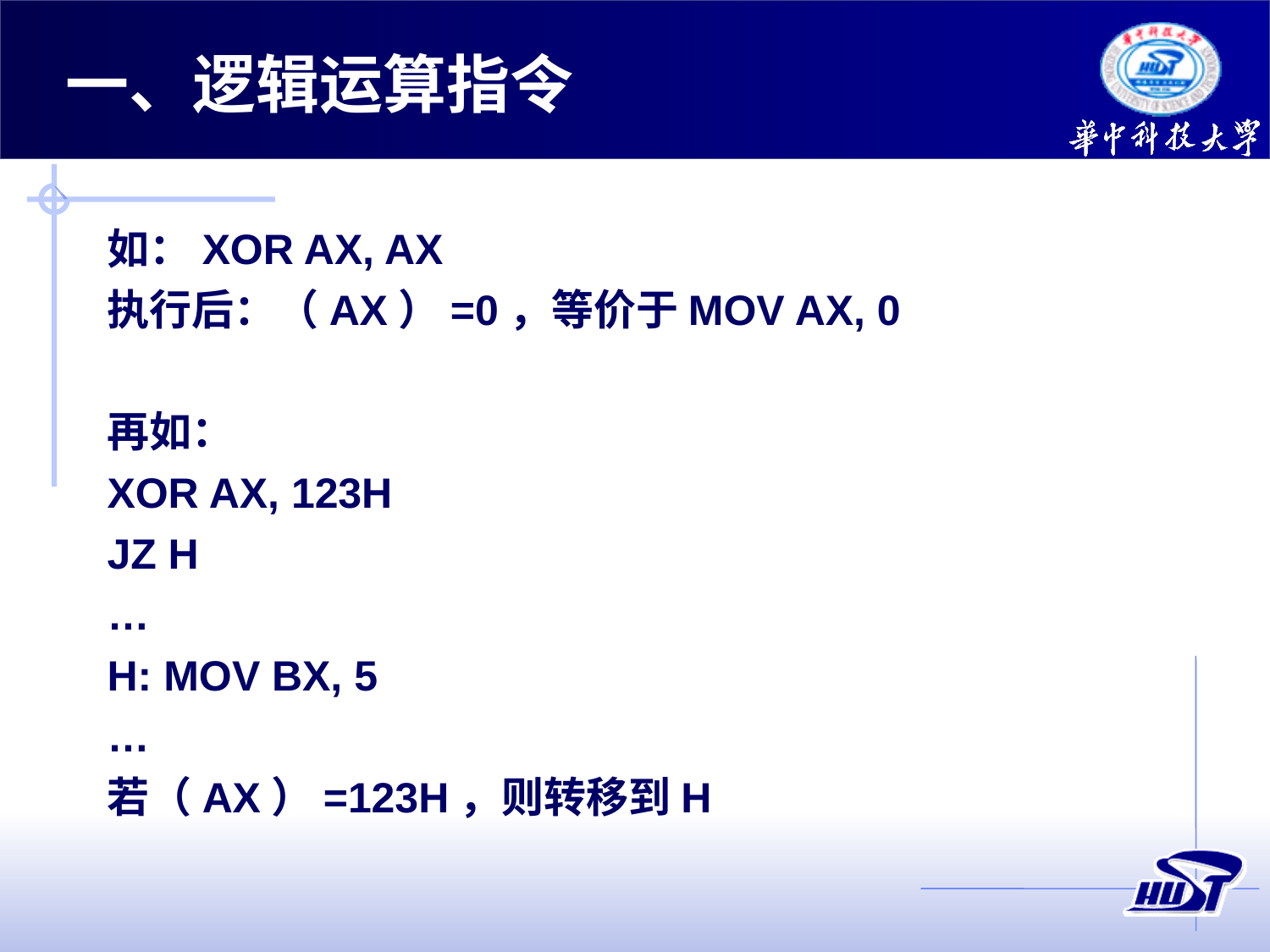

# 一、逻辑运算指令
如：XOR AX, AX
执行后：（AX）=0，等价于MOV AX, 0

再如：
XOR AX, 123H
JZ H
…
H: MOV BX, 5
…
若（AX）=123H，则转移到H